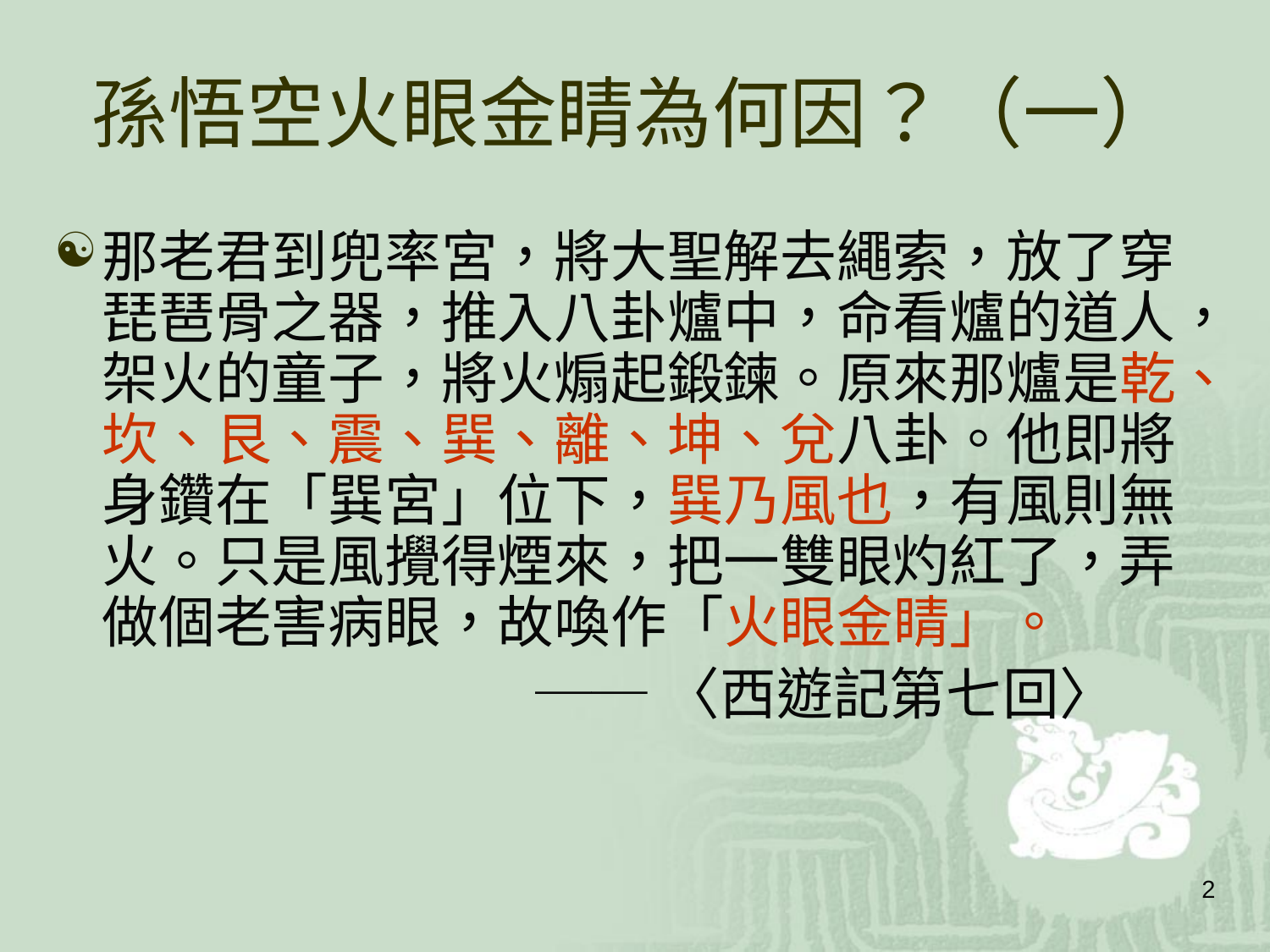

# 孫悟空火眼金睛為何因？（一）
那老君到兜率宮，將大聖解去繩索，放了穿琵琶骨之器，推入八卦爐中，命看爐的道人，架火的童子，將火煽起鍛鍊。原來那爐是乾、坎、艮、震、巽、離、坤、兌八卦。他即將身鑽在「巽宮」位下，巽乃風也，有風則無火。只是風攪得煙來，把一雙眼灼紅了，弄做個老害病眼，故喚作「火眼金睛」。
                                      ──〈西遊記第七回〉
2